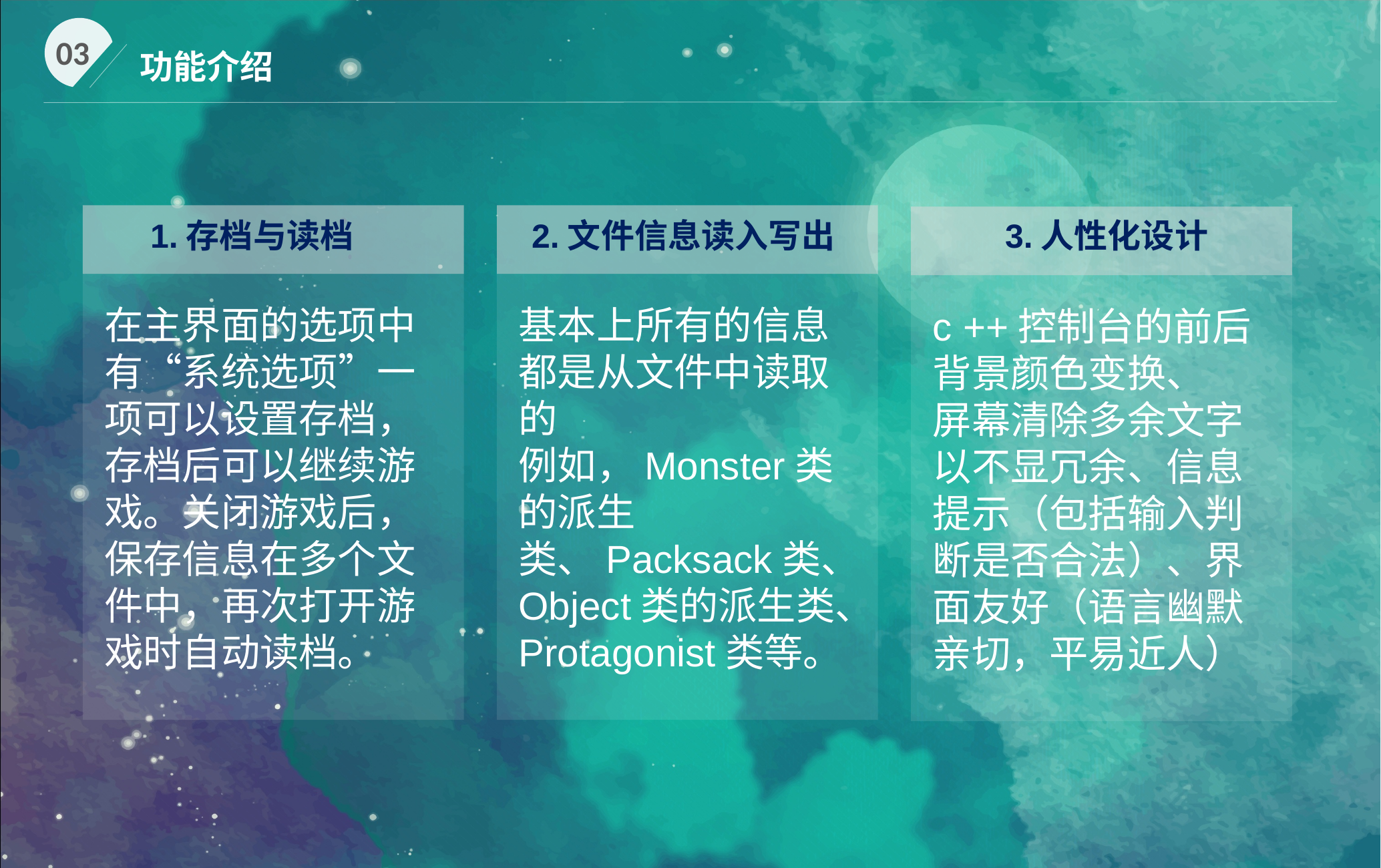

03
功能介绍

1.存档与读档
在主界面的选项中有“系统选项”一项可以设置存档，存档后可以继续游戏。关闭游戏后，保存信息在多个文件中，再次打开游戏时自动读档。

2.文件信息读入写出
基本上所有的信息都是从文件中读取的
例如，Monster类的派生类、Packsack类、Object类的派生类、Protagonist类等。

3.人性化设计
c ++控制台的前后背景颜色变换、
屏幕清除多余文字以不显冗余、信息提示（包括输入判断是否合法）、界面友好（语言幽默亲切，平易近人）